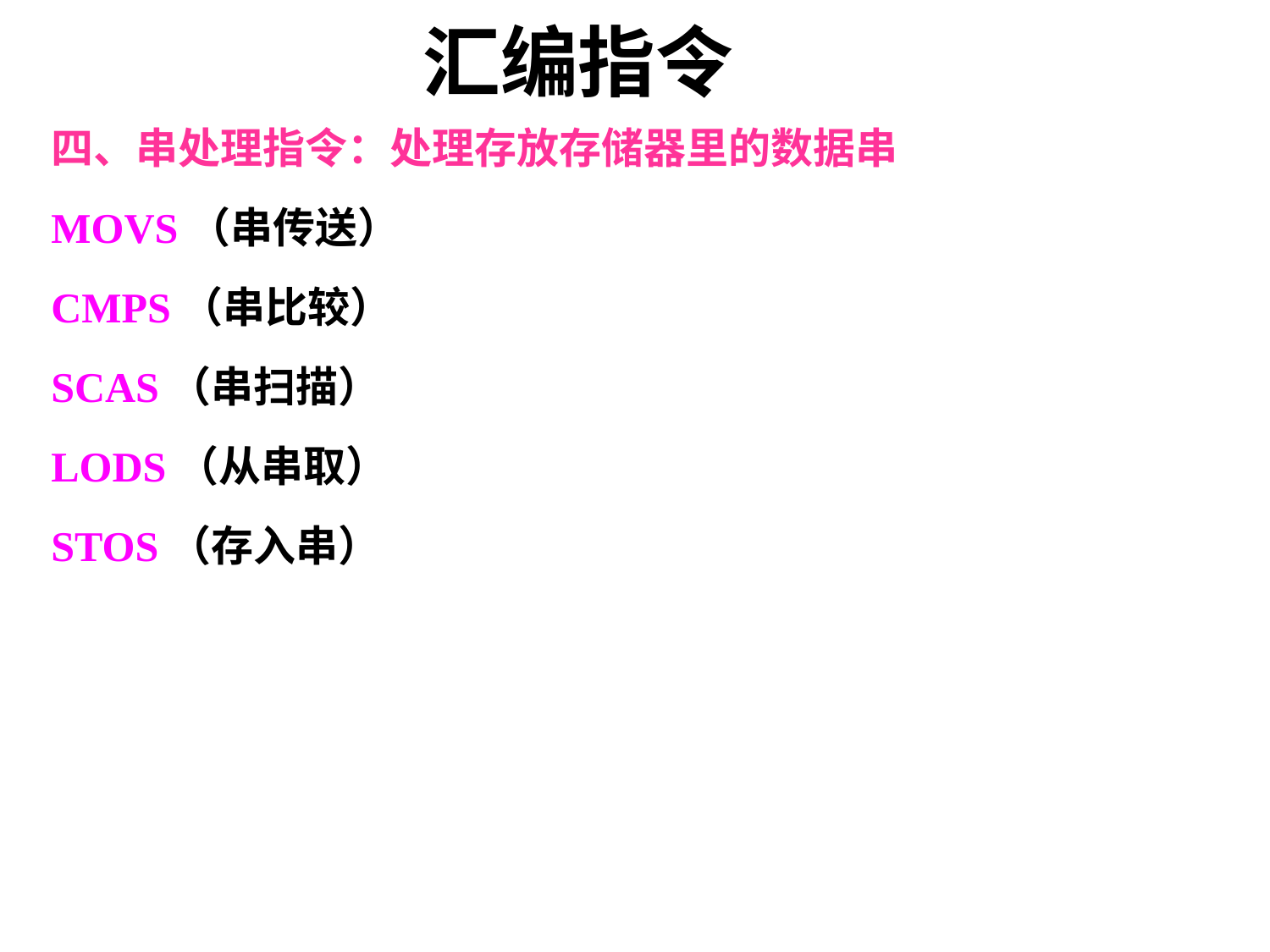

# 汇编指令
四、串处理指令：处理存放存储器里的数据串
MOVS（串传送）
CMPS（串比较）
SCAS（串扫描）
LODS（从串取）
STOS（存入串）